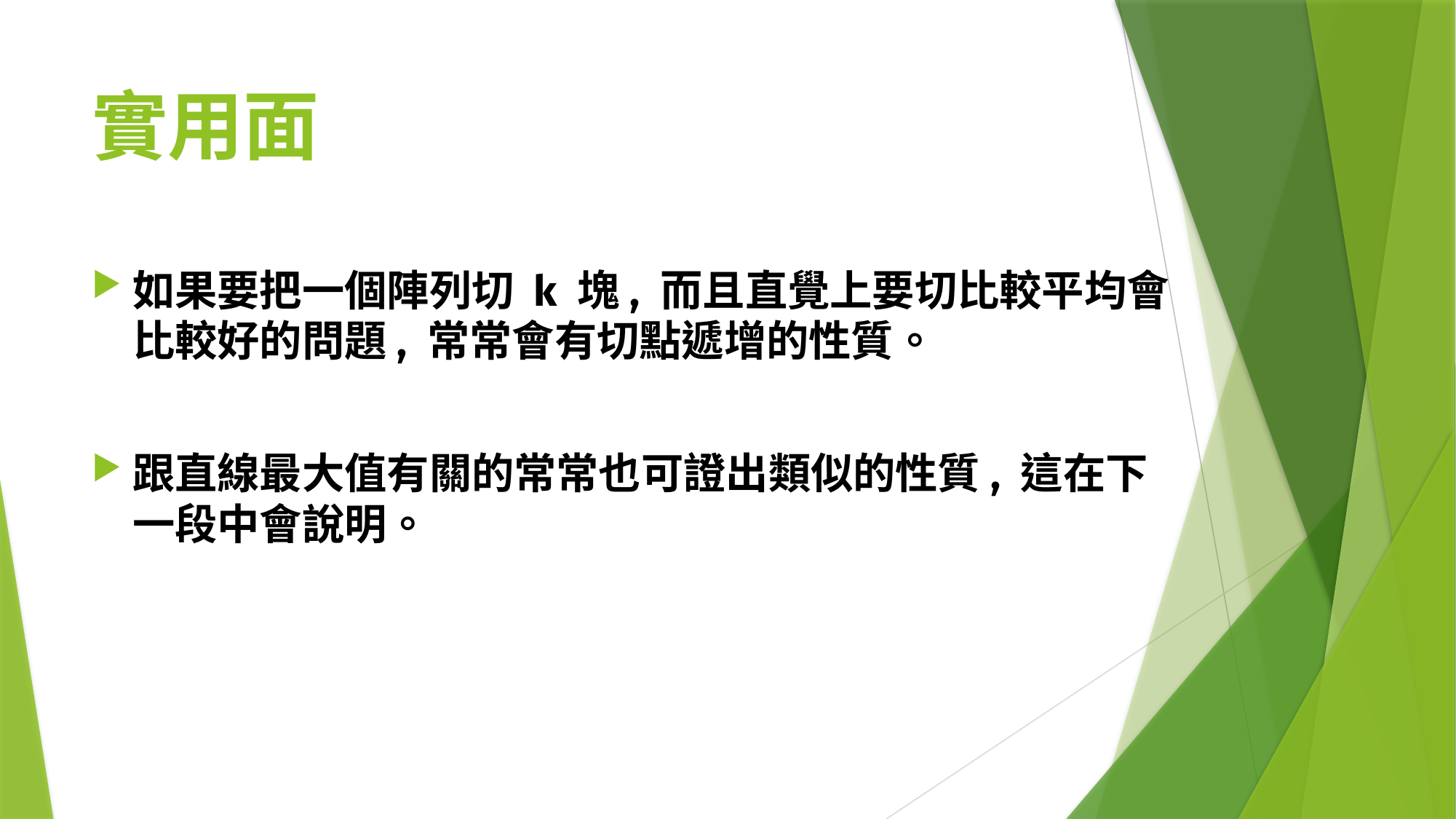

# 實用面
如果要把一個陣列切 k 塊, 而且直覺上要切比較平均會比較好的問題, 常常會有切點遞增的性質。

跟直線最大值有關的常常也可證出類似的性質, 這在下一段中會說明。